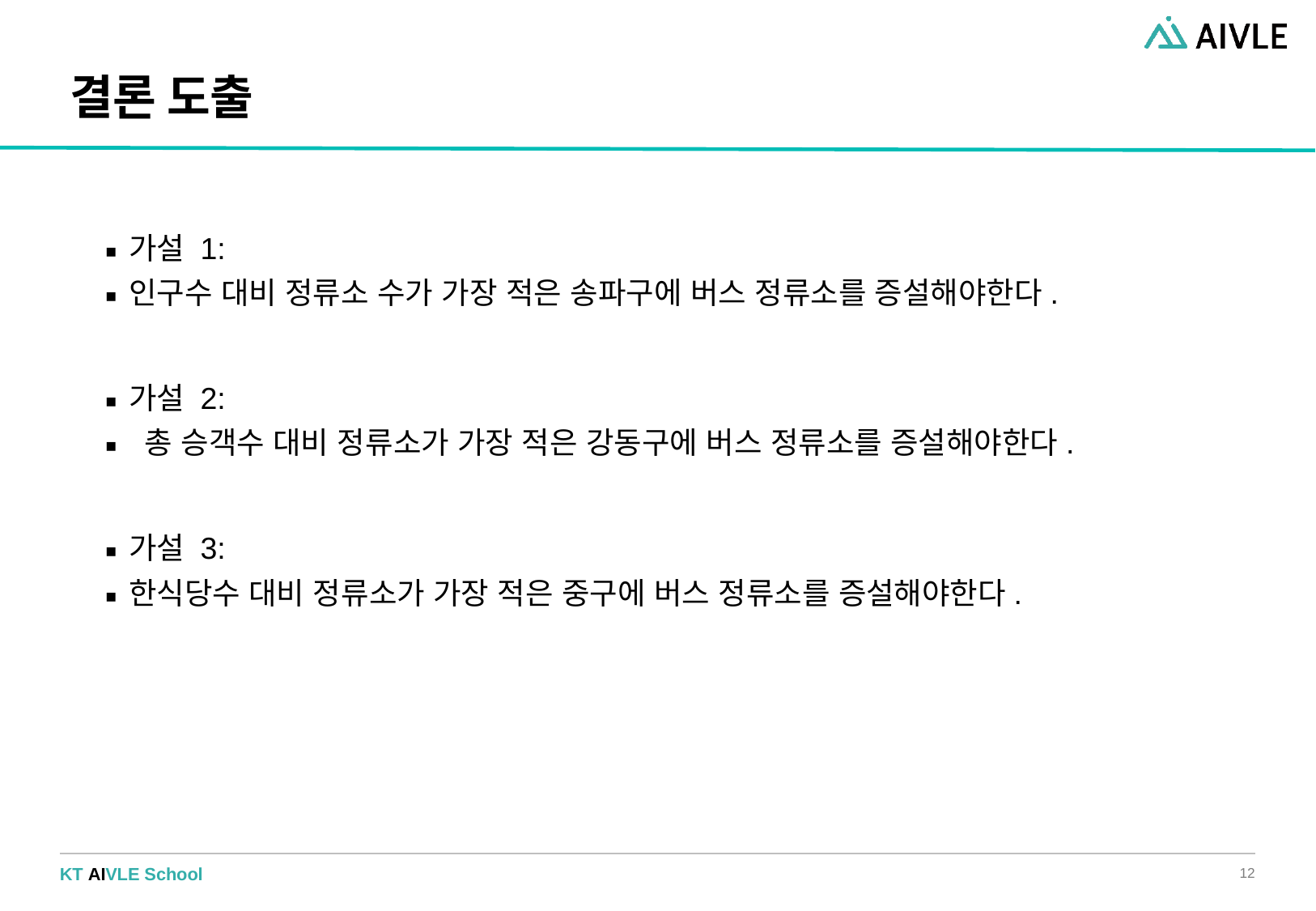

# 결론 도출

가설 1:
인구수 대비 정류소 수가 가장 적은 송파구에 버스 정류소를 증설해야한다.

가설 2:
 총 승객수 대비 정류소가 가장 적은 강동구에 버스 정류소를 증설해야한다.

가설 3:
한식당수 대비 정류소가 가장 적은 중구에 버스 정류소를 증설해야한다.